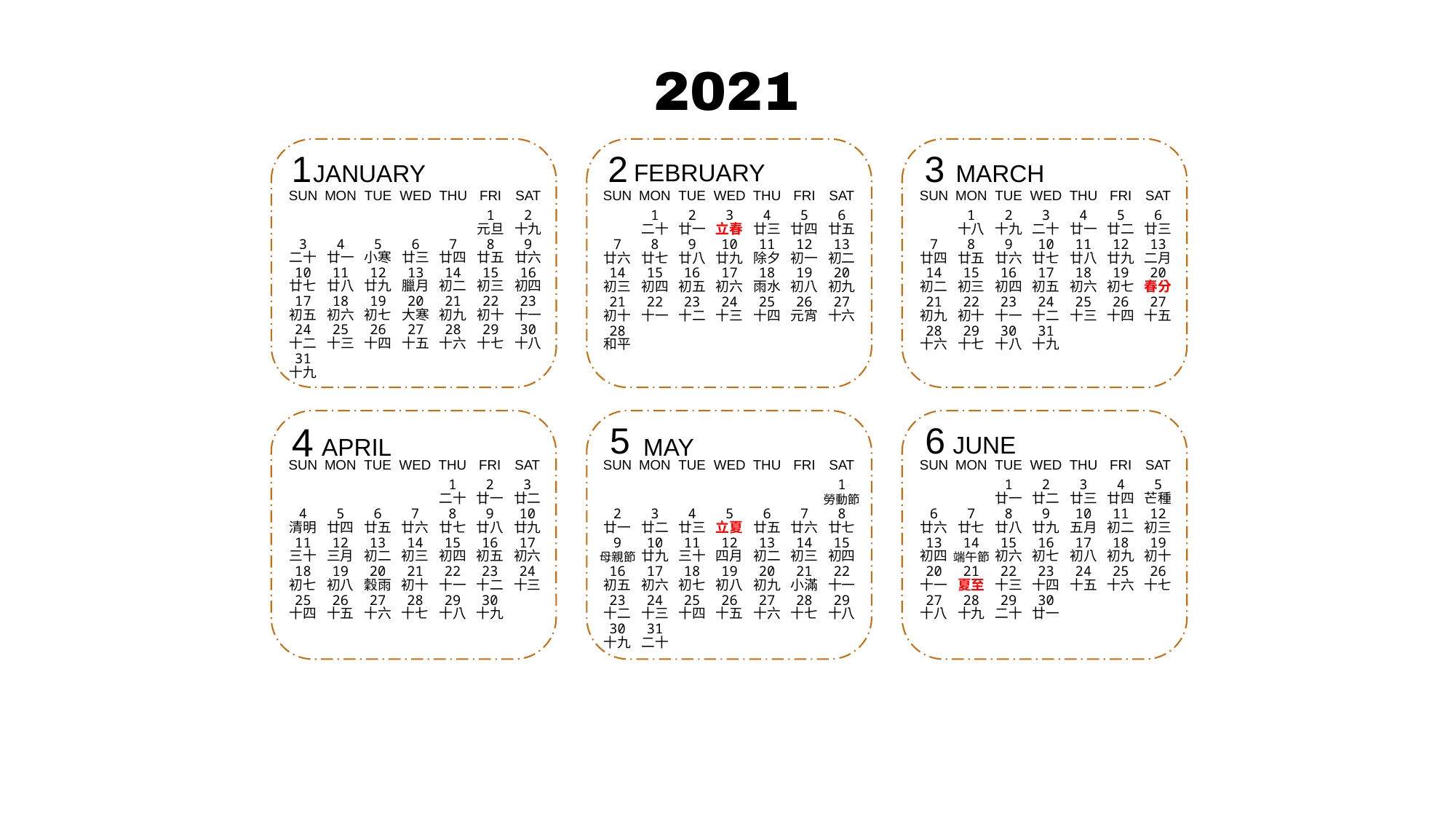

2021

1
JANUARY

2
FEBRUARY

3
MARCH
| SUN | MON | TUE | WED | THU | FRI | SAT |
| --- | --- | --- | --- | --- | --- | --- |
|  | 1 二十 | 2 廿一 | 3 立春 | 4 廿三 | 5 廿四 | 6 廿五 |
| 7 廿六 | 8 廿七 | 9 廿八 | 10 廿九 | 11 除夕 | 12 初一 | 13 初二 |
| 14 初三 | 15 初四 | 16 初五 | 17 初六 | 18 雨水 | 19 初八 | 20 初九 |
| 21 初十 | 22 十一 | 23 十二 | 24 十三 | 25 十四 | 26 元宵 | 27 十六 |
| 28 和平 |  |  |  |  |  |  |
|  |  |  |  |  |  |  |
| SUN | MON | TUE | WED | THU | FRI | SAT |
| --- | --- | --- | --- | --- | --- | --- |
|  | 1 十八 | 2 十九 | 3 二十 | 4 廿一 | 5 廿二 | 6 廿三 |
| 7 廿四 | 8 廿五 | 9 廿六 | 10 廿七 | 11 廿八 | 12 廿九 | 13 二月 |
| 14 初二 | 15 初三 | 16 初四 | 17 初五 | 18 初六 | 19 初七 | 20 春分 |
| 21 初九 | 22 初十 | 23 十一 | 24 十二 | 25 十三 | 26 十四 | 27 十五 |
| 28 十六 | 29 十七 | 30 十八 | 31 十九 |  |  |  |
| SUN | MON | TUE | WED | THU | FRI | SAT |
| --- | --- | --- | --- | --- | --- | --- |
|  |  |  |  |  | 1 元旦 | 2 十九 |
| 3 二十 | 4 廿一 | 5 小寒 | 6 廿三 | 7 廿四 | 8 廿五 | 9 廿六 |
| 10 廿七 | 11 廿八 | 12 廿九 | 13 臘月 | 14 初二 | 15 初三 | 16 初四 |
| 17 初五 | 18 初六 | 19 初七 | 20 大寒 | 21 初九 | 22 初十 | 23 十一 |
| 24 十二 | 25 十三 | 26 十四 | 27 十五 | 28 十六 | 29 十七 | 30 十八 |
| 31 十九 |  |  |  |  |  |  |

4
APRIL

5
MAY

6
JUNE
| SUN | MON | TUE | WED | THU | FRI | SAT |
| --- | --- | --- | --- | --- | --- | --- |
|  |  |  |  | 1 二十 | 2 廿一 | 3 廿二 |
| 4 清明 | 5 廿四 | 6 廿五 | 7 廿六 | 8 廿七 | 9 廿八 | 10 廿九 |
| 11 三十 | 12 三月 | 13 初二 | 14 初三 | 15 初四 | 16 初五 | 17 初六 |
| 18 初七 | 19 初八 | 20 穀雨 | 21 初十 | 22 十一 | 23 十二 | 24 十三 |
| 25 十四 | 26 十五 | 27 十六 | 28 十七 | 29 十八 | 30 十九 |  |
| SUN | MON | TUE | WED | THU | FRI | SAT |
| --- | --- | --- | --- | --- | --- | --- |
|  |  |  |  |  |  | 1 勞動節 |
| 2 廿一 | 3 廿二 | 4 廿三 | 5 立夏 | 6 廿五 | 7 廿六 | 8 廿七 |
| 9 母親節 | 10 廿九 | 11 三十 | 12 四月 | 13 初二 | 14 初三 | 15 初四 |
| 16 初五 | 17 初六 | 18 初七 | 19 初八 | 20 初九 | 21 小滿 | 22 十一 |
| 23 十二 | 24 十三 | 25 十四 | 26 十五 | 27 十六 | 28 十七 | 29 十八 |
| 30 十九 | 31 二十 |  |  |  |  |  |
| SUN | MON | TUE | WED | THU | FRI | SAT |
| --- | --- | --- | --- | --- | --- | --- |
|  |  | 1 廿一 | 2 廿二 | 3 廿三 | 4 廿四 | 5 芒種 |
| 6 廿六 | 7 廿七 | 8 廿八 | 9 廿九 | 10 五月 | 11 初二 | 12 初三 |
| 13 初四 | 14 端午節 | 15 初六 | 16 初七 | 17 初八 | 18 初九 | 19 初十 |
| 20 十一 | 21 夏至 | 22 十三 | 23 十四 | 24 十五 | 25 十六 | 26 十七 |
| 27 十八 | 28 十九 | 29 二十 | 30 廿一 |  |  |  |
|  |  |  |  |  |  |  |